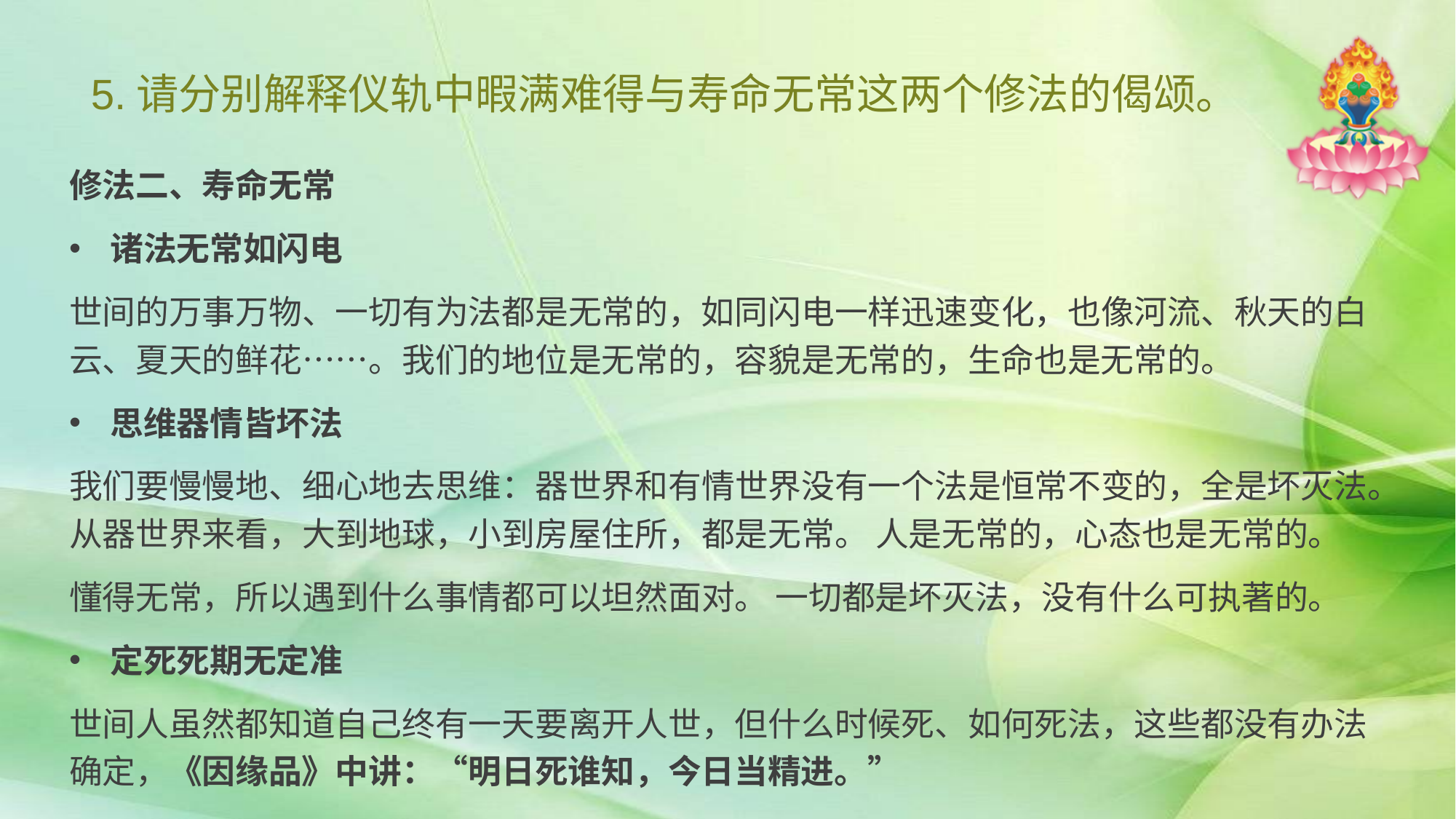

# 5.请分别解释仪轨中暇满难得与寿命无常这两个修法的偈颂。
修法二、寿命无常
诸法无常如闪电
世间的万事万物、一切有为法都是无常的，如同闪电一样迅速变化，也像河流、秋天的白云、夏天的鲜花……。我们的地位是无常的，容貌是无常的，生命也是无常的。
思维器情皆坏法
我们要慢慢地、细心地去思维：器世界和有情世界没有一个法是恒常不变的，全是坏灭法。从器世界来看，大到地球，小到房屋住所，都是无常。 人是无常的，心态也是无常的。
懂得无常，所以遇到什么事情都可以坦然面对。 一切都是坏灭法，没有什么可执著的。
定死死期无定准
世间人虽然都知道自己终有一天要离开人世，但什么时候死、如何死法，这些都没有办法确定，《因缘品》中讲：“明日死谁知，今日当精进。”